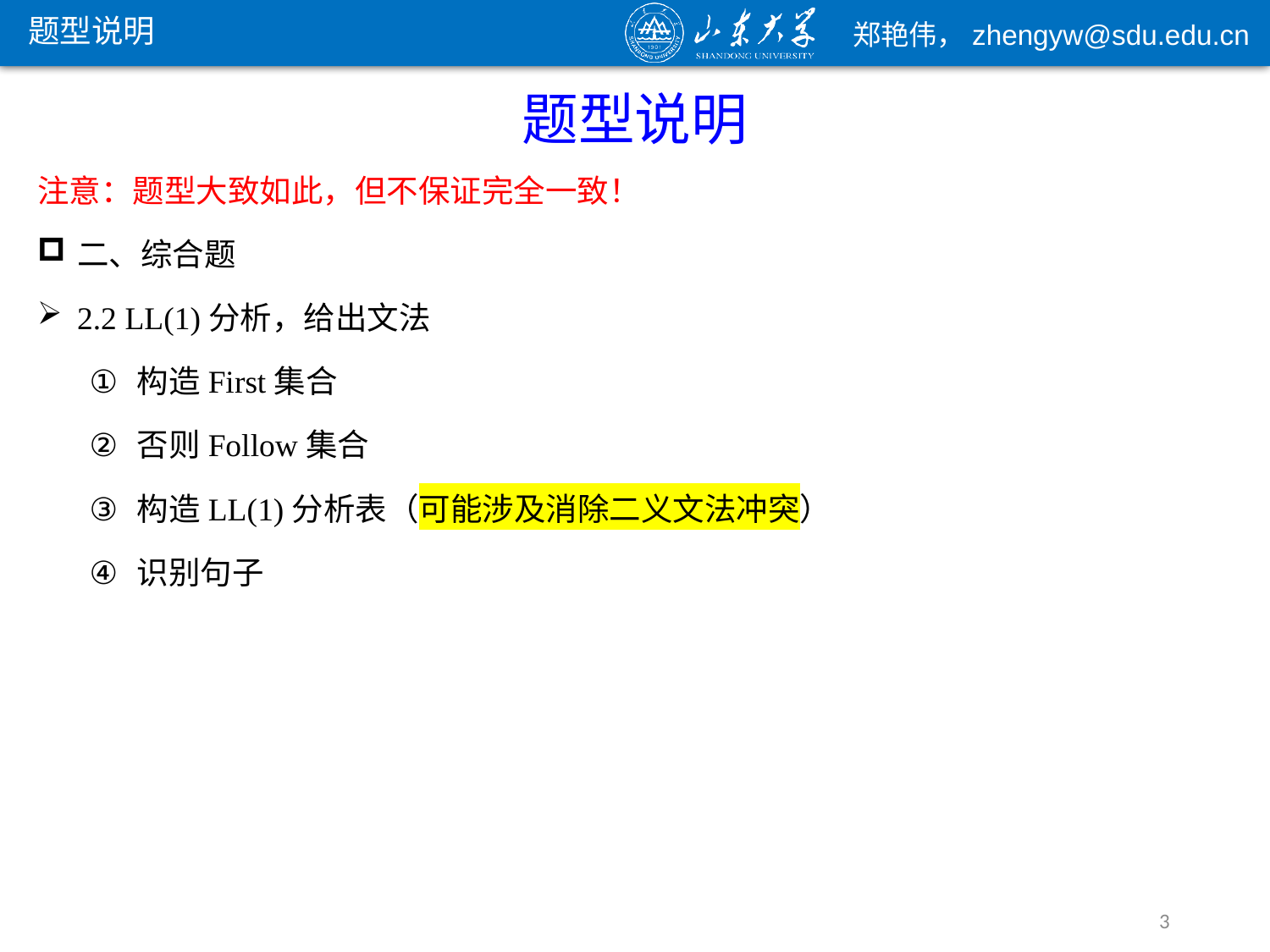

题型说明
题型说明
注意：题型大致如此，但不保证完全一致！
二、综合题
2.2 LL(1)分析，给出文法
构造First集合
否则Follow集合
构造LL(1)分析表（可能涉及消除二义文法冲突）
识别句子
3